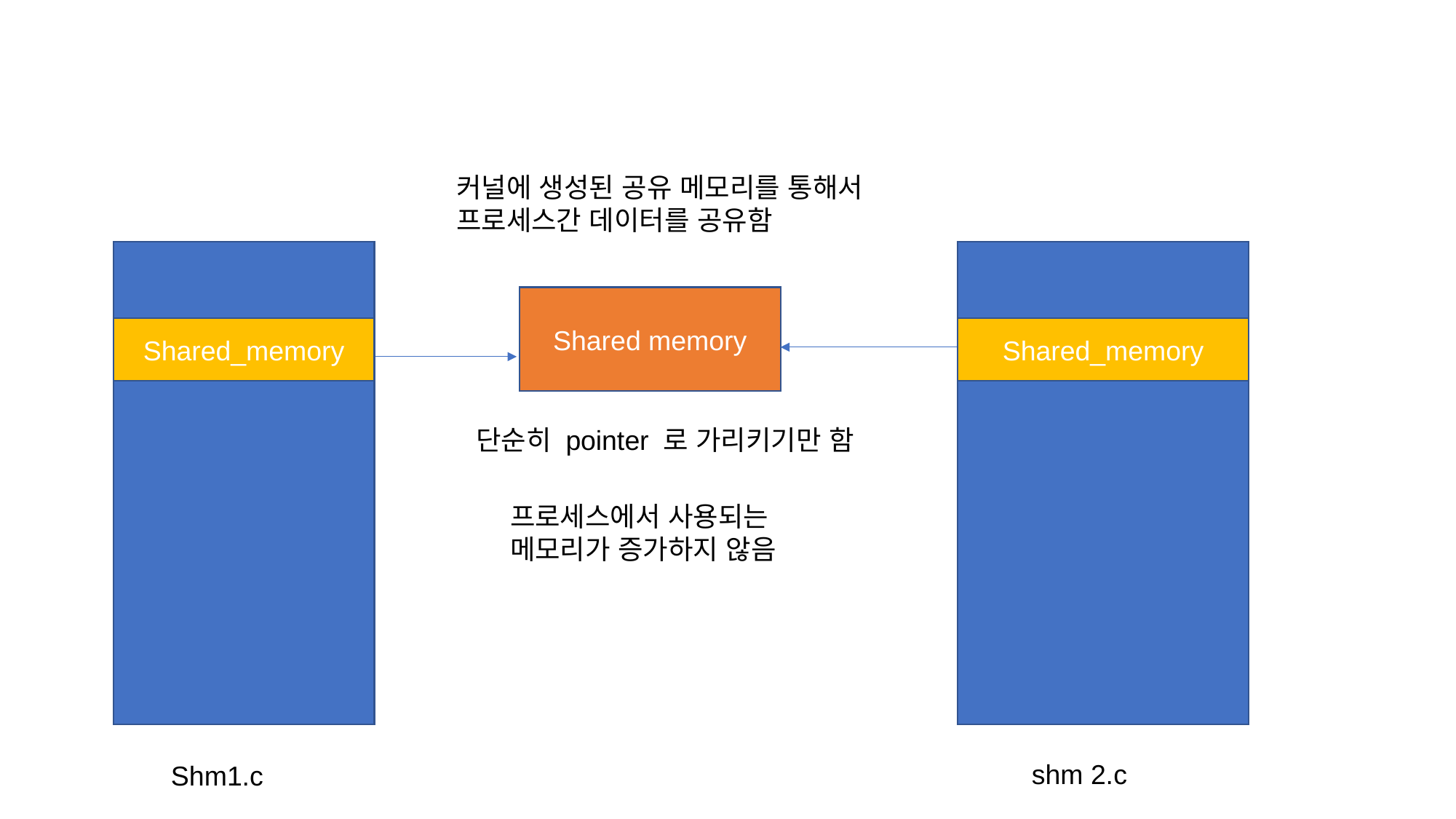

커널에 생성된 공유 메모리를 통해서 프로세스간 데이터를 공유함

Shared memory
Shared_memory
Shared_memory
단순히 pointer 로 가리키기만 함
프로세스에서 사용되는 메모리가 증가하지 않음
shm 2.c
Shm1.c